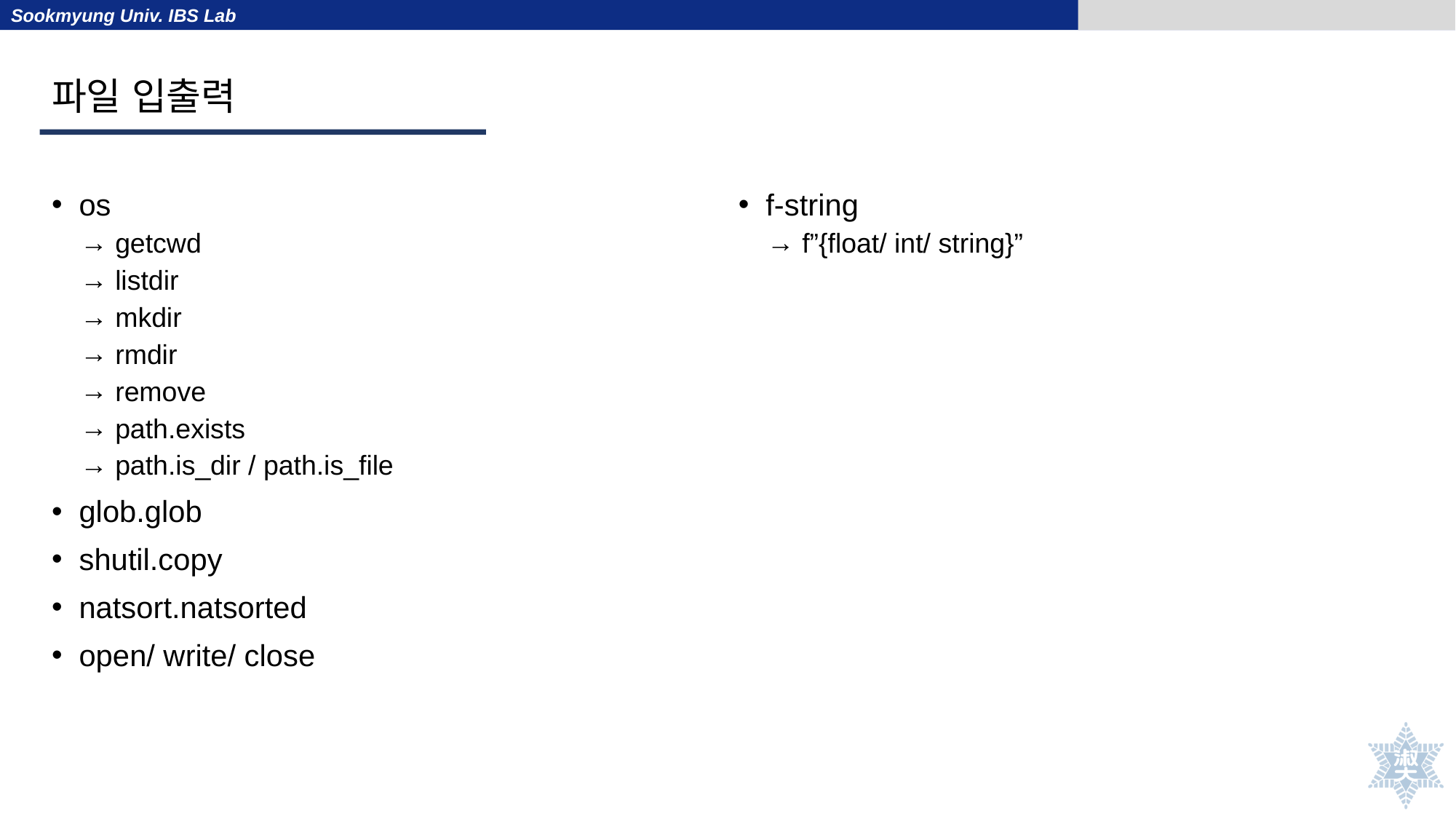

# 파일 입출력
os
 getcwd
 listdir
 mkdir
 rmdir
 remove
 path.exists
 path.is_dir / path.is_file
glob.glob
shutil.copy
natsort.natsorted
open/ write/ close
f-string
 f”{float/ int/ string}”